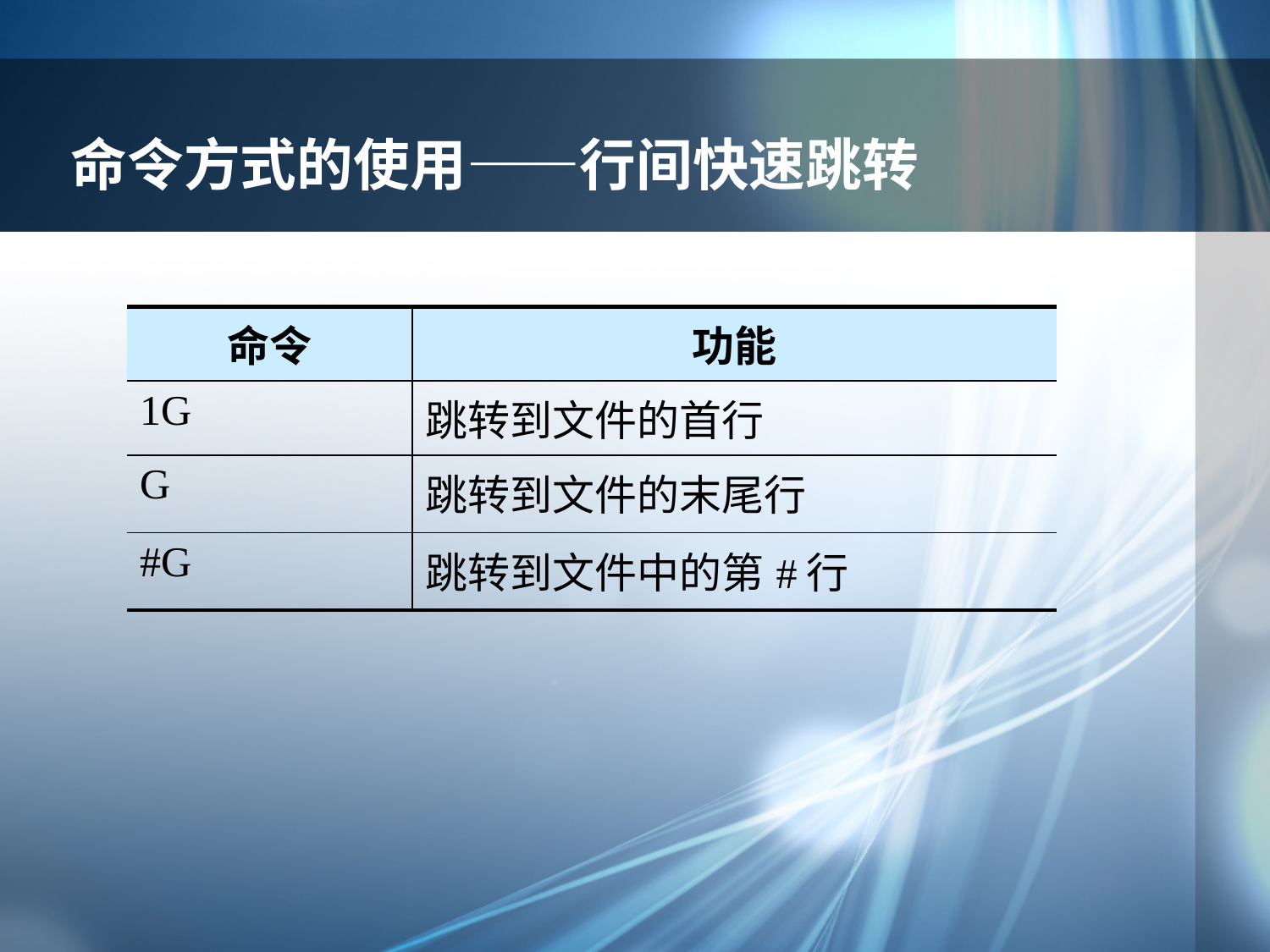

# 命令方式的使用——行间快速跳转
| 命令 | 功能 |
| --- | --- |
| 1G | 跳转到文件的首行 |
| G | 跳转到文件的末尾行 |
| #G | 跳转到文件中的第#行 |